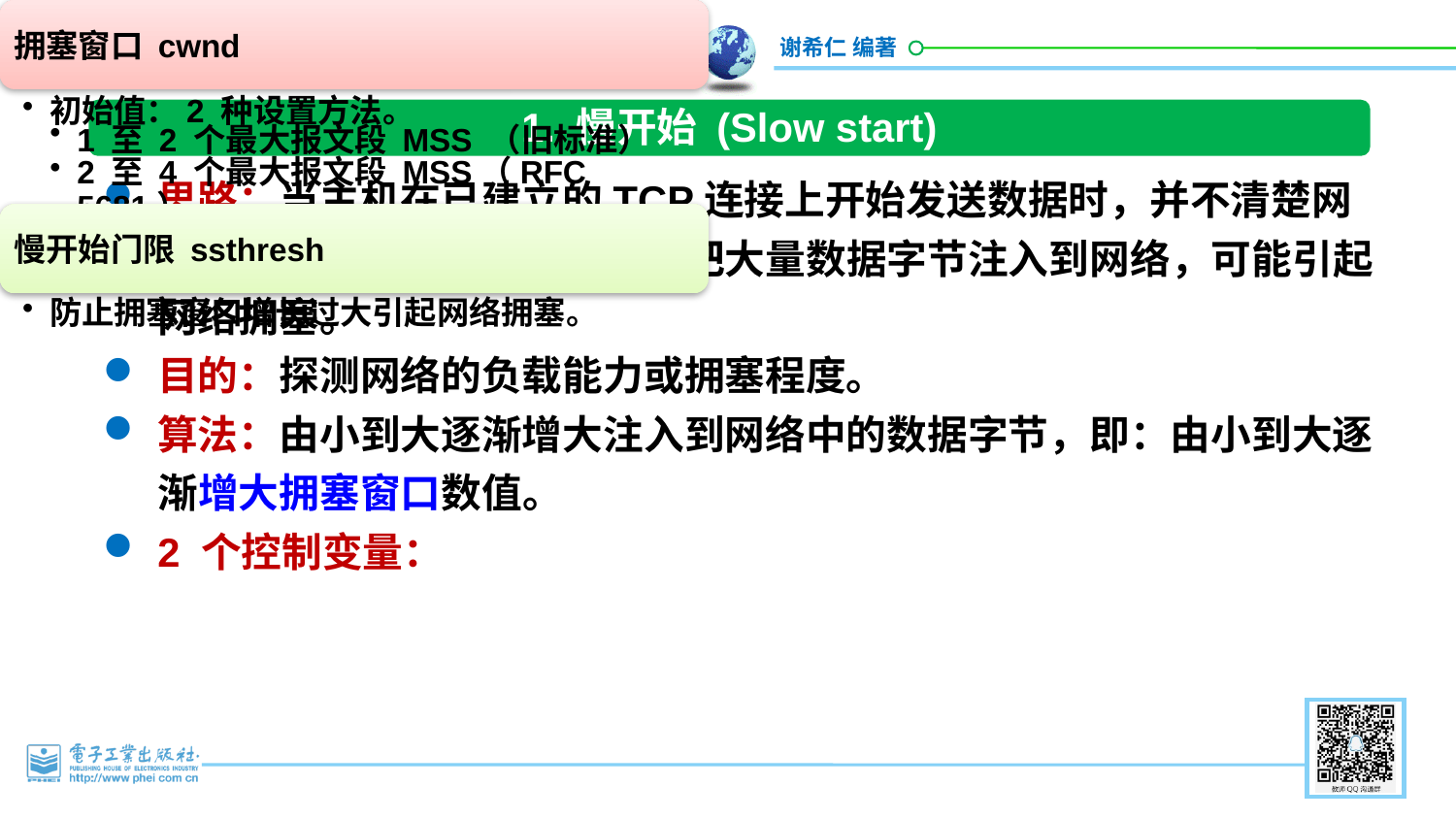

1. 慢开始 (Slow start)

思路：当主机在已建立的TCP连接上开始发送数据时，并不清楚网络当前的负荷情况。如果立即把大量数据字节注入到网络，可能引起网络拥塞。
目的：探测网络的负载能力或拥塞程度。
算法：由小到大逐渐增大注入到网络中的数据字节，即：由小到大逐渐增大拥塞窗口数值。
2 个控制变量：
拥塞窗口 cwnd
初始值：2 种设置方法。
1 至 2 个最大报文段 MSS （旧标准）
2 至 4 个最大报文段 MSS（RFC 5681）
慢开始门限 ssthresh
防止拥塞窗口增长过大引起网络拥塞。